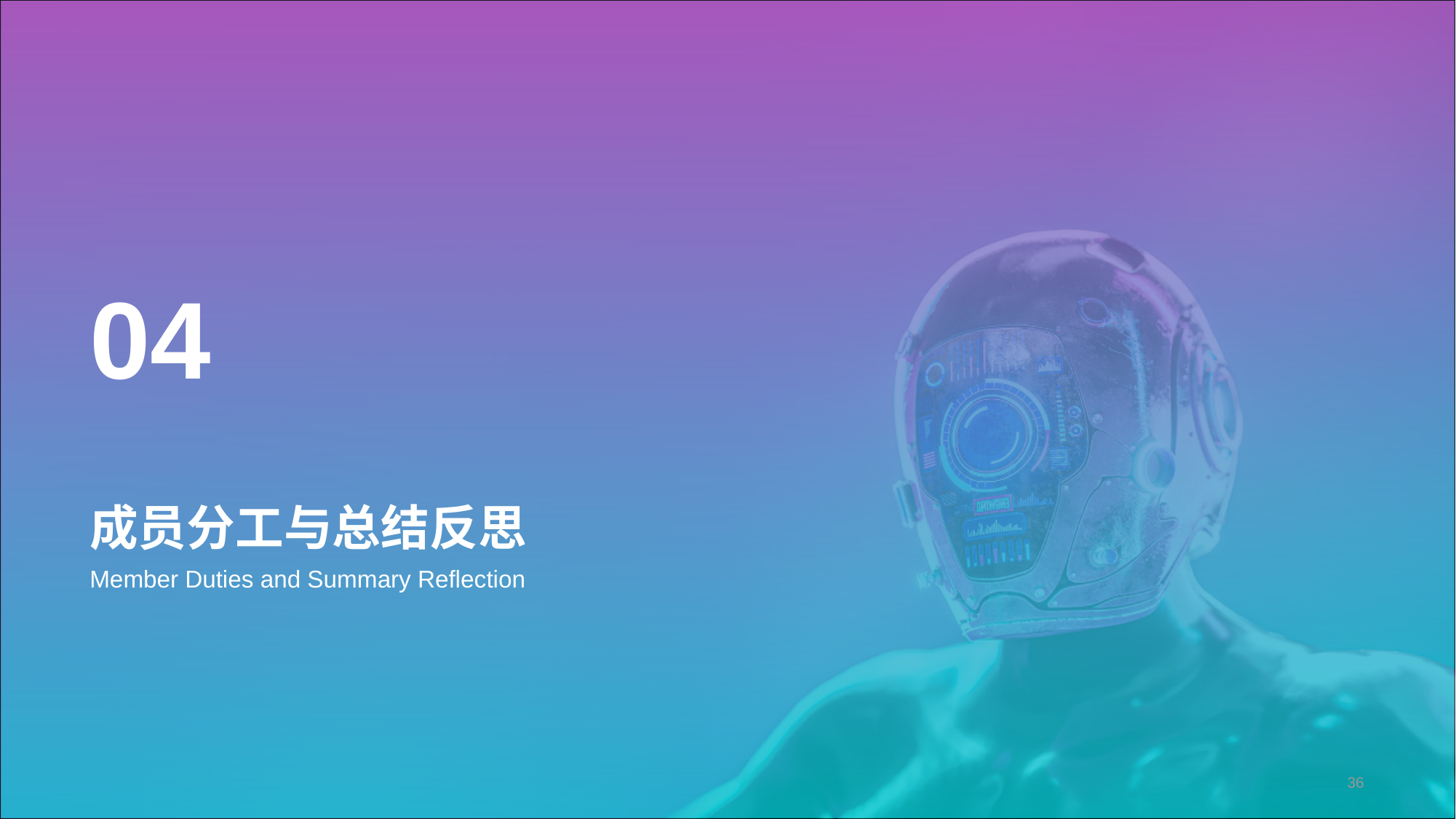

04
# 成员分工与总结反思
Member Duties and Summary Reflection
36